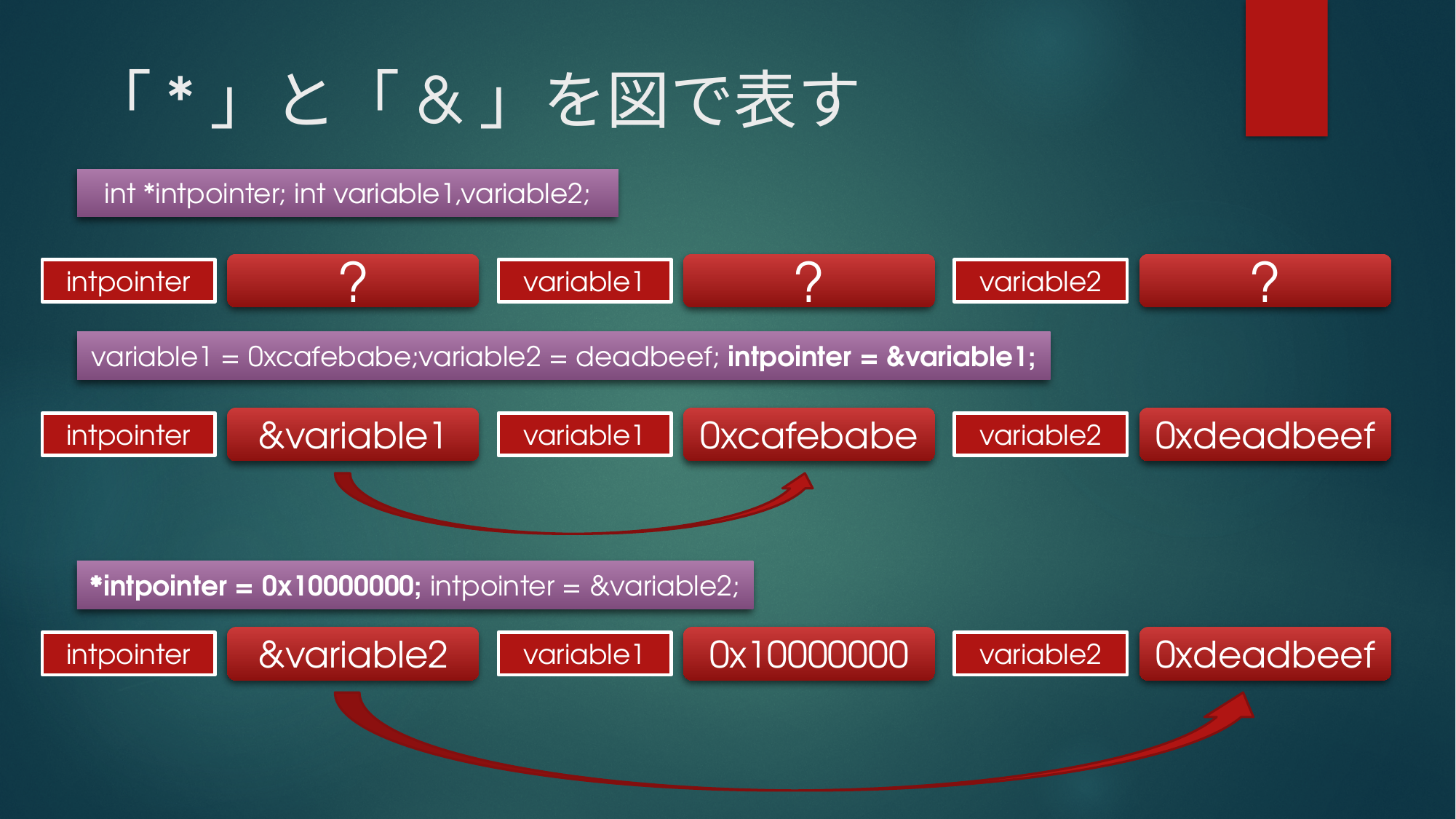

# 「*」と「&」を図で表す
int *intpointer; int variable1,variable2;
?
?
?
intpointer
variable1
variable2
variable1 = 0xcafebabe;variable2 = deadbeef; intpointer = &variable1;
&variable1
0xcafebabe
0xdeadbeef
intpointer
variable1
variable2

*intpointer = 0x10000000; intpointer = &variable2;
&variable2
0x10000000
0xdeadbeef
intpointer
variable1
variable2